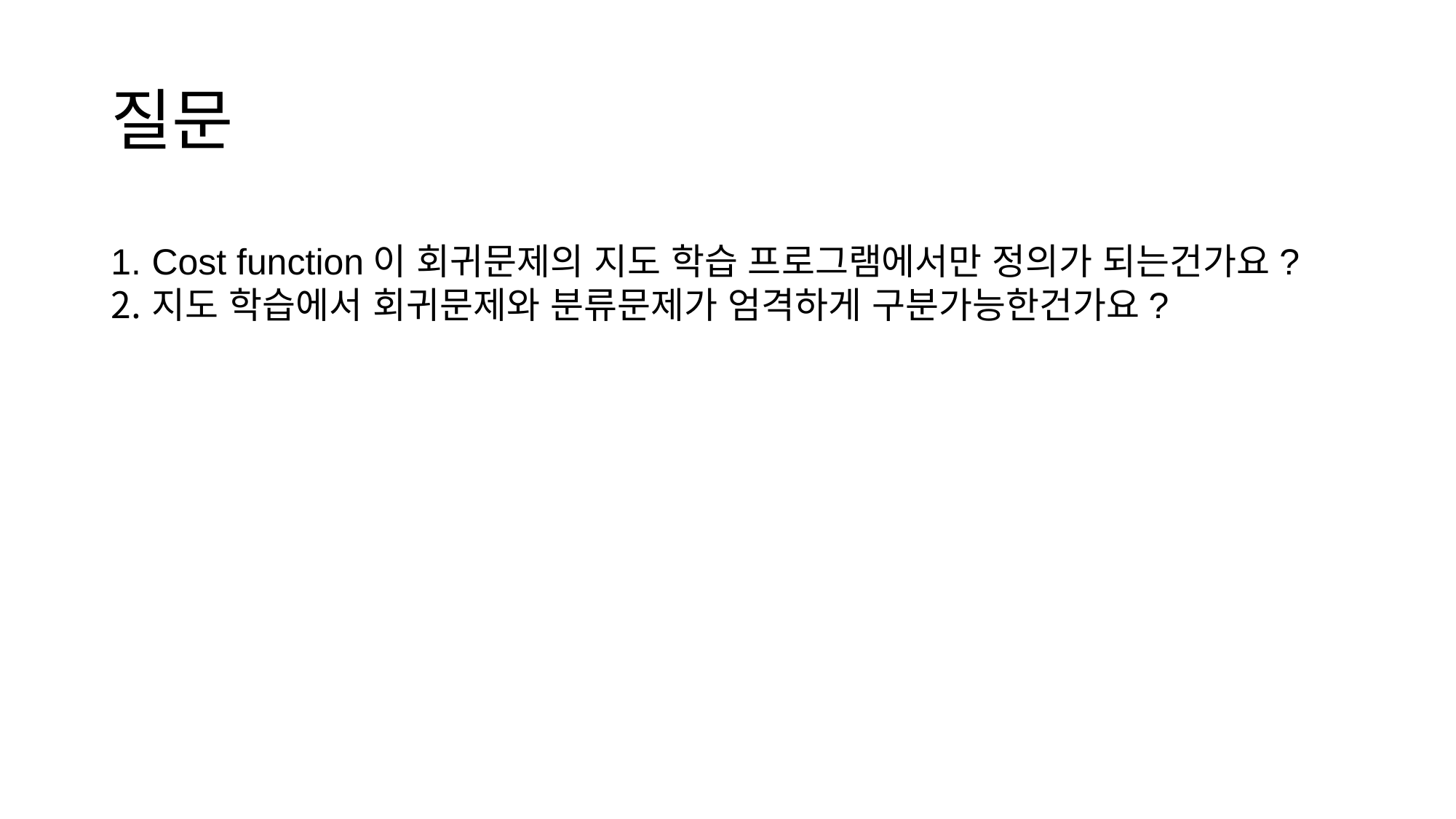

# 질문
Cost function이 회귀문제의 지도 학습 프로그램에서만 정의가 되는건가요?
지도 학습에서 회귀문제와 분류문제가 엄격하게 구분가능한건가요?